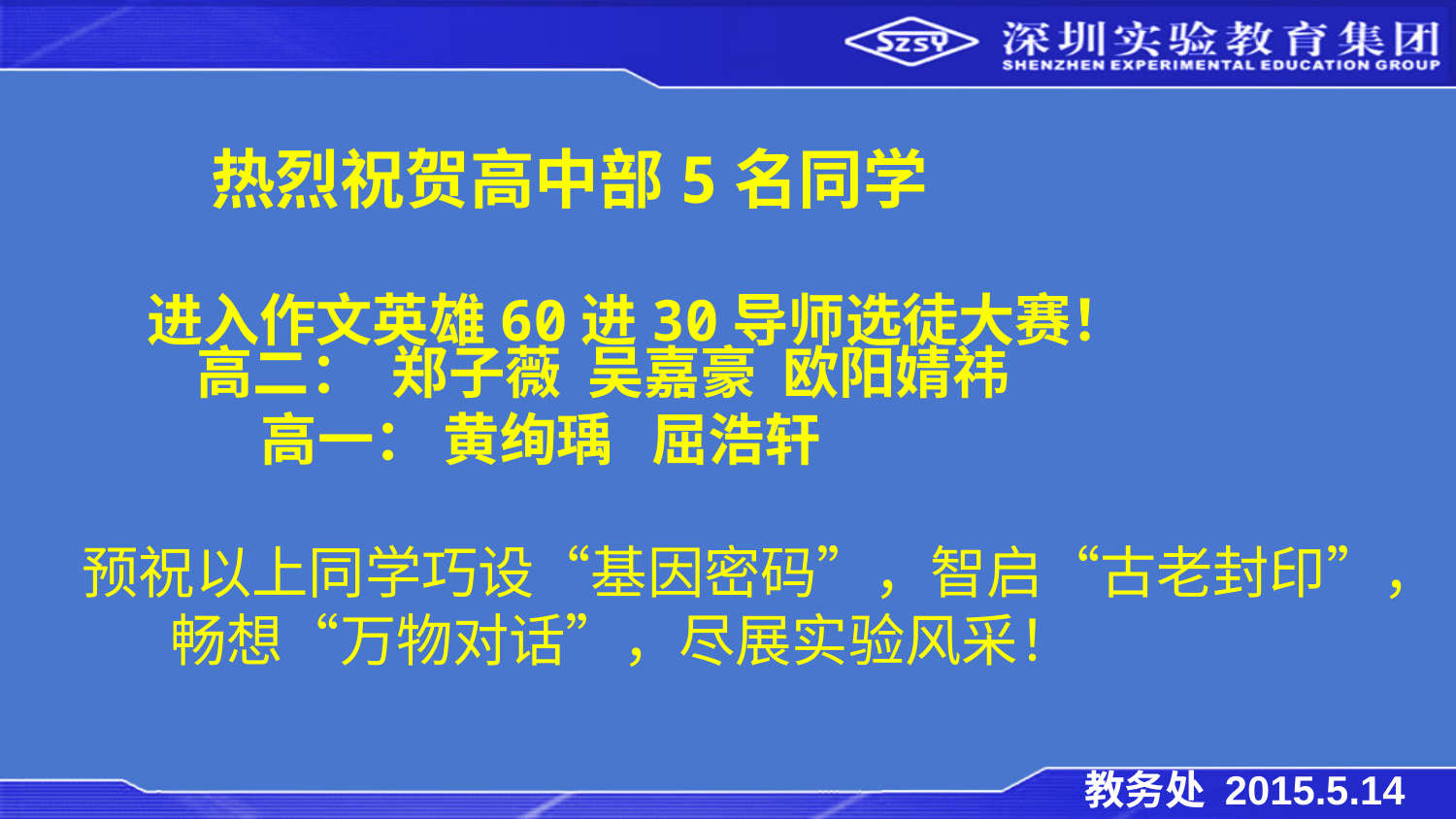

热烈祝贺高中部5名同学
       进入作文英雄60进30导师选徒大赛！

      高二：  郑子薇  吴嘉豪  欧阳婧祎
           高一： 黄绚瑀   屈浩轩

  预祝以上同学巧设“基因密码”，智启“古老封印”，
         畅想“万物对话”，尽展实验风采！